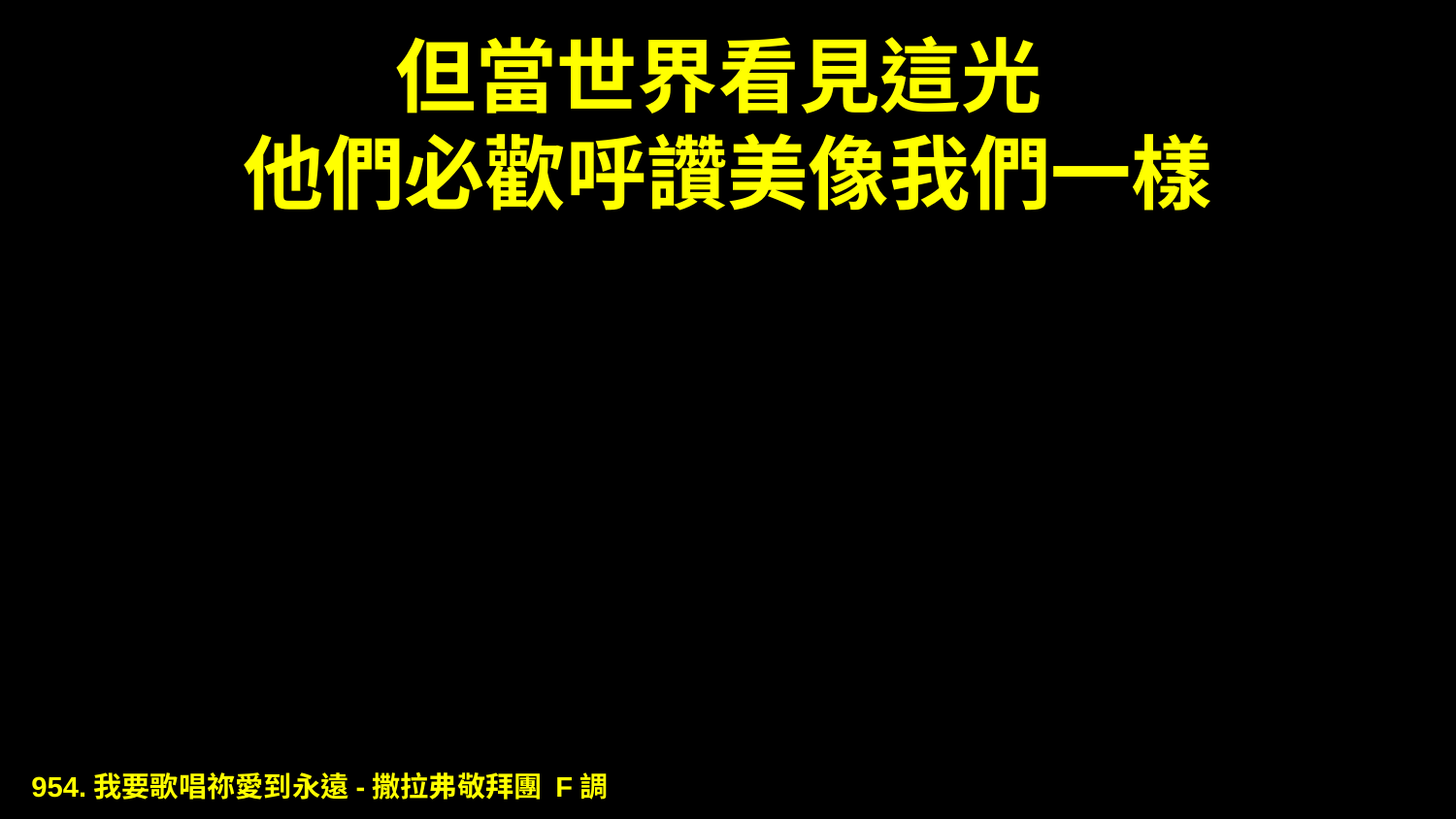

# 但當世界看見這光 他們必歡呼讚美像我們一樣
954.我要歌唱祢愛到永遠-撒拉弗敬拜團 F調